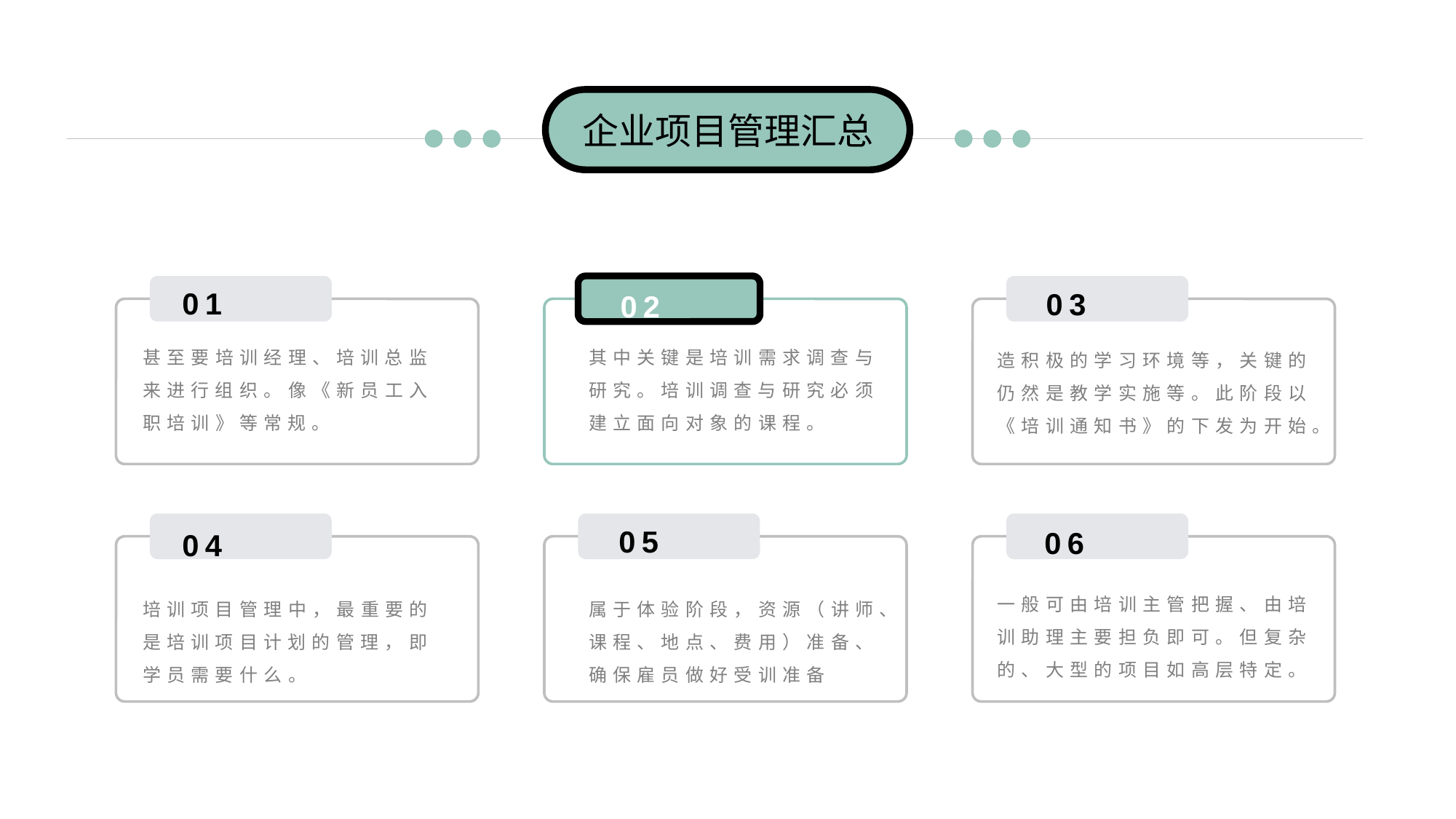

企业项目管理汇总

01
03
02

甚至要培训经理、培训总监来进行组织。像《新员工入职培训》等常规。
其中关键是培训需求调查与研究。培训调查与研究必须建立面向对象的课程。
造积极的学习环境等，关键的仍然是教学实施等。此阶段以《培训通知书》的下发为开始。
05
06
04

一般可由培训主管把握、由培训助理主要担负即可。但复杂的、大型的项目如高层特定。
培训项目管理中，最重要的是培训项目计划的管理，即学员需要什么。
属于体验阶段，资源（讲师、课程、地点、费用）准备、确保雇员做好受训准备